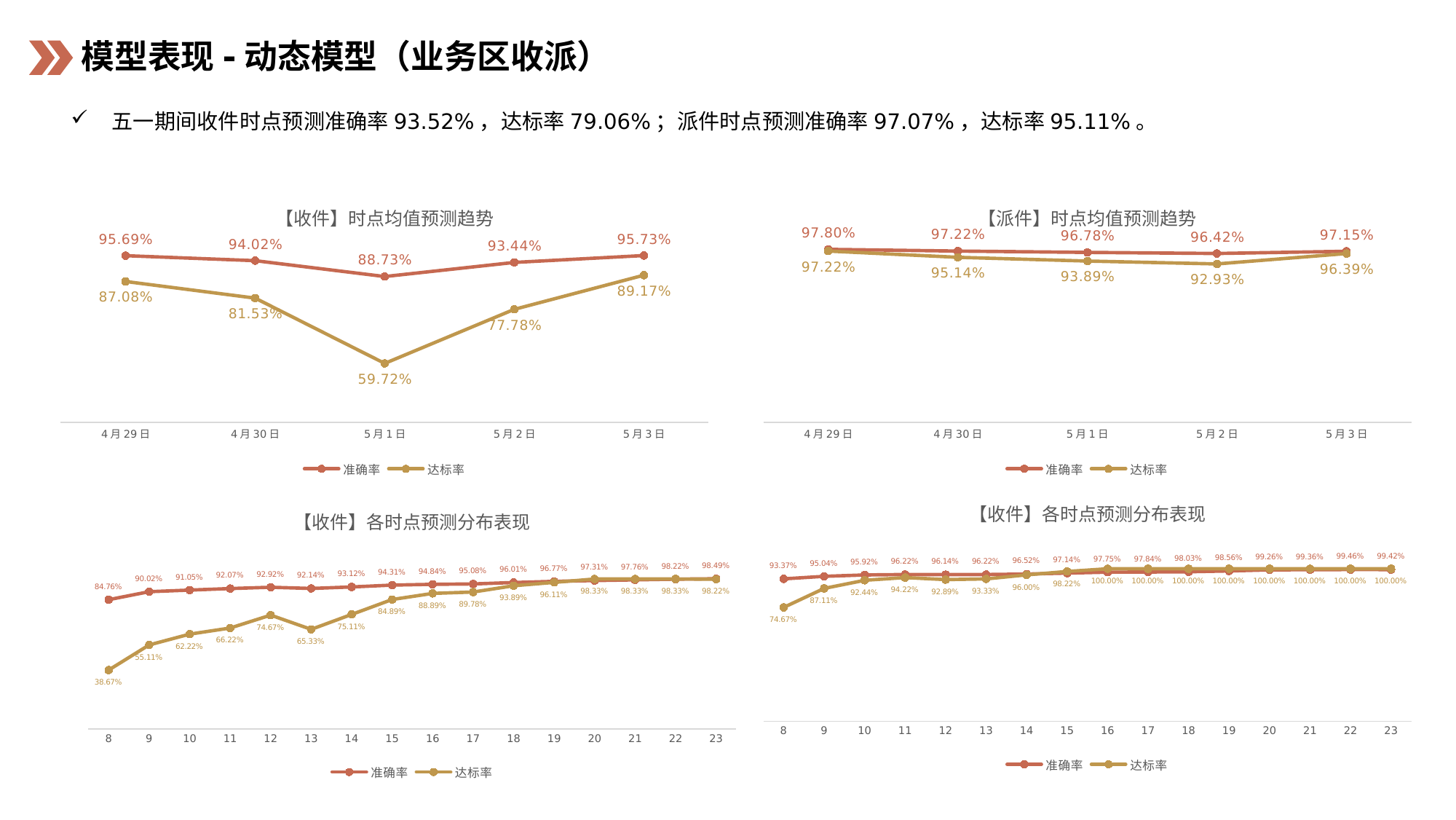

模型表现-动态模型（业务区收派）

五一期间收件时点预测准确率93.52%，达标率79.06%；派件时点预测准确率97.07%，达标率95.11%。

### Chart: 【收件】时点均值预测趋势

| Category | 准确率 | 达标率 |
|---|---|---|
| 4月29日 | 0.95688430473291 | 0.870833333333333 |
| 4月30日 | 0.940173258009618 | 0.815277777777778 |
| 5月1日 | 0.887330532044691 | 0.597222222222222 |
| 5月2日 | 0.93439243160101 | 0.777777777777778 |
| 5月3日 | 0.957344720332991 | 0.891666666666667 |

### Chart: 【派件】时点均值预测趋势

| Category | 准确率 | 达标率 |
|---|---|---|
| 4月29日 | 0.977993373461439 | 0.972222222222222 |
| 4月30日 | 0.972164697082795 | 0.951388888888889 |
| 5月1日 | 0.967833233489124 | 0.938888888888889 |
| 5月2日 | 0.964243767534523 | 0.929292929292929 |
| 5月3日 | 0.971472516890593 | 0.963888888888889 |

### Chart: 【收件】各时点预测分布表现

| Category | 准确率 | 达标率 |
|---|---|---|
| 8 | 0.933666135263459 | 0.746666666666667 |
| 9 | 0.9503798348589 | 0.871111111111111 |
| 10 | 0.959231438962552 | 0.924444444444444 |
| 11 | 0.962240802654301 | 0.942222222222222 |
| 12 | 0.961417341929499 | 0.928888888888889 |
| 13 | 0.962153271885075 | 0.933333333333333 |
| 14 | 0.965233680421559 | 0.96 |
| 15 | 0.971402749419413 | 0.982222222222222 |
| 16 | 0.977496290775622 | 1.0 |
| 17 | 0.978435891429823 | 1.0 |
| 18 | 0.980267131053856 | 1.0 |
| 19 | 0.985566550499121 | 1.0 |
| 20 | 0.992637319369893 | 1.0 |
| 21 | 0.993645830638335 | 1.0 |
| 22 | 0.994557125254671 | 1.0 |
| 23 | 0.994165942947241 | 1.0 |

### Chart: 【收件】各时点预测分布表现

| Category | 准确率 | 达标率 |
|---|---|---|
| 8 | 0.847637518953125 | 0.386666666666667 |
| 9 | 0.900182110778967 | 0.551111111111111 |
| 10 | 0.910513481004415 | 0.622222222222222 |
| 11 | 0.920694346817393 | 0.662222222222222 |
| 12 | 0.929200672341018 | 0.746666666666667 |
| 13 | 0.921389453744752 | 0.653333333333333 |
| 14 | 0.931155129283521 | 0.751111111111111 |
| 15 | 0.943126003479593 | 0.848888888888889 |
| 16 | 0.948415651838668 | 0.888888888888889 |
| 17 | 0.950787718386868 | 0.897777777777778 |
| 18 | 0.960105501088479 | 0.938888888888889 |
| 19 | 0.967748805072794 | 0.961111111111111 |
| 20 | 0.973131795622045 | 0.983333333333333 |
| 21 | 0.977627001033196 | 0.983333333333333 |
| 22 | 0.9821951762002 | 0.983333333333333 |
| 23 | 0.984865157074932 | 0.982222222222222 |